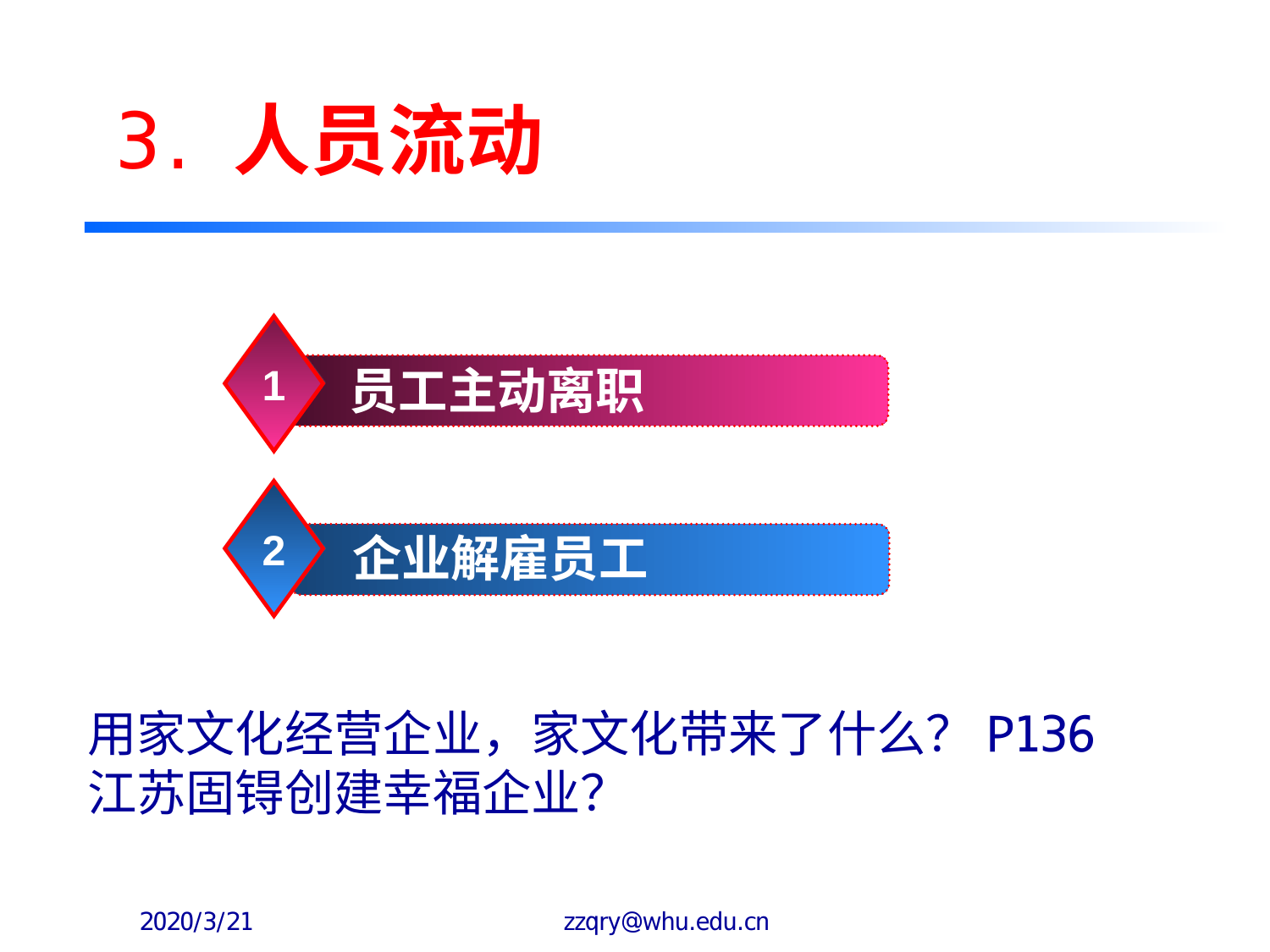

# 3. 人员流动
1
员工主动离职

2
企业解雇员工

用家文化经营企业，家文化带来了什么？P136江苏固锝创建幸福企业？
2020/3/21
zzqry@whu.edu.cn